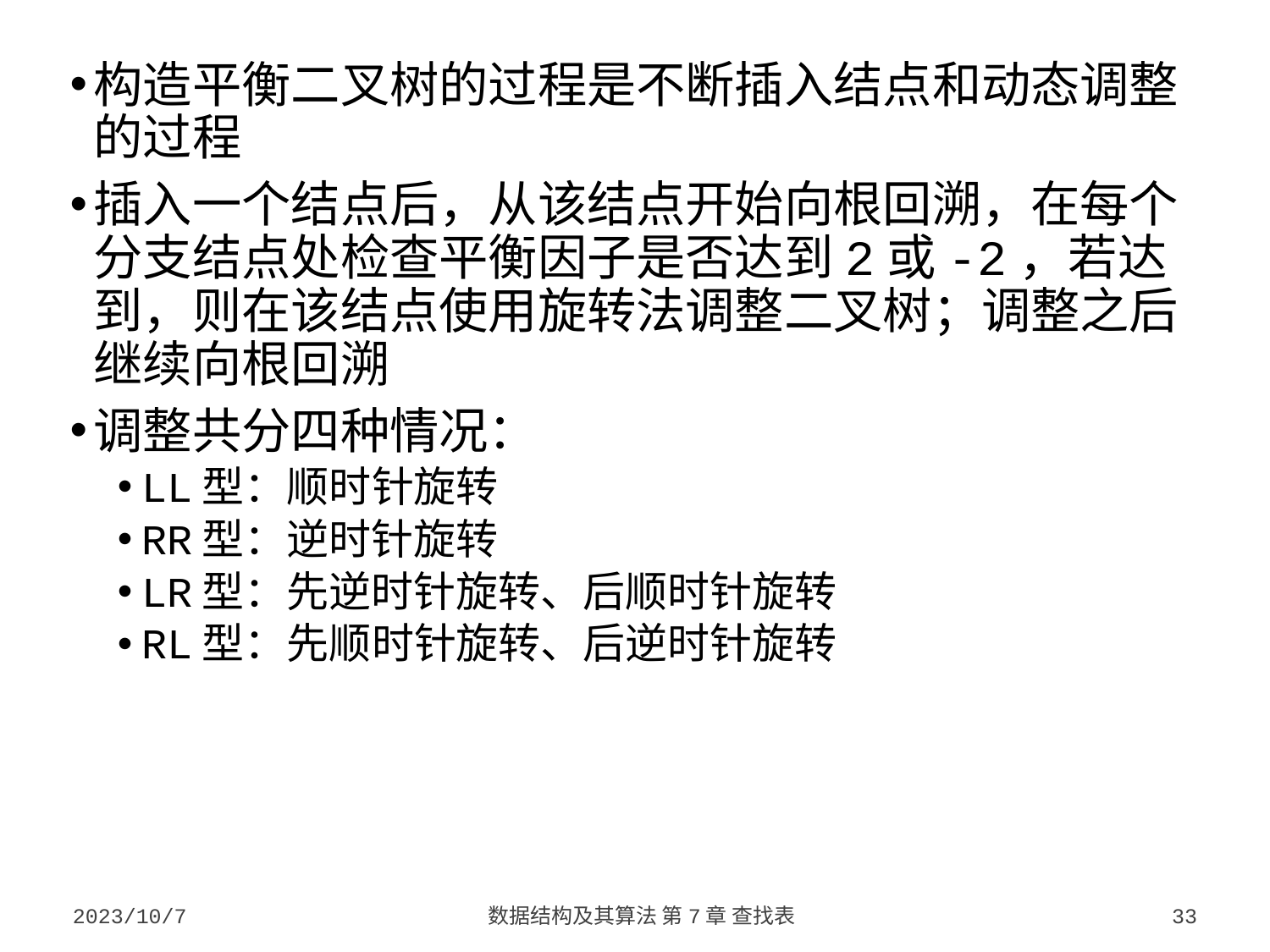

构造平衡二叉树的过程是不断插入结点和动态调整的过程
插入一个结点后，从该结点开始向根回溯，在每个分支结点处检查平衡因子是否达到2或-2，若达到，则在该结点使用旋转法调整二叉树；调整之后继续向根回溯
调整共分四种情况：
LL型：顺时针旋转
RR型：逆时针旋转
LR型：先逆时针旋转、后顺时针旋转
RL型：先顺时针旋转、后逆时针旋转
2023/10/7
数据结构及其算法 第7章 查找表
33